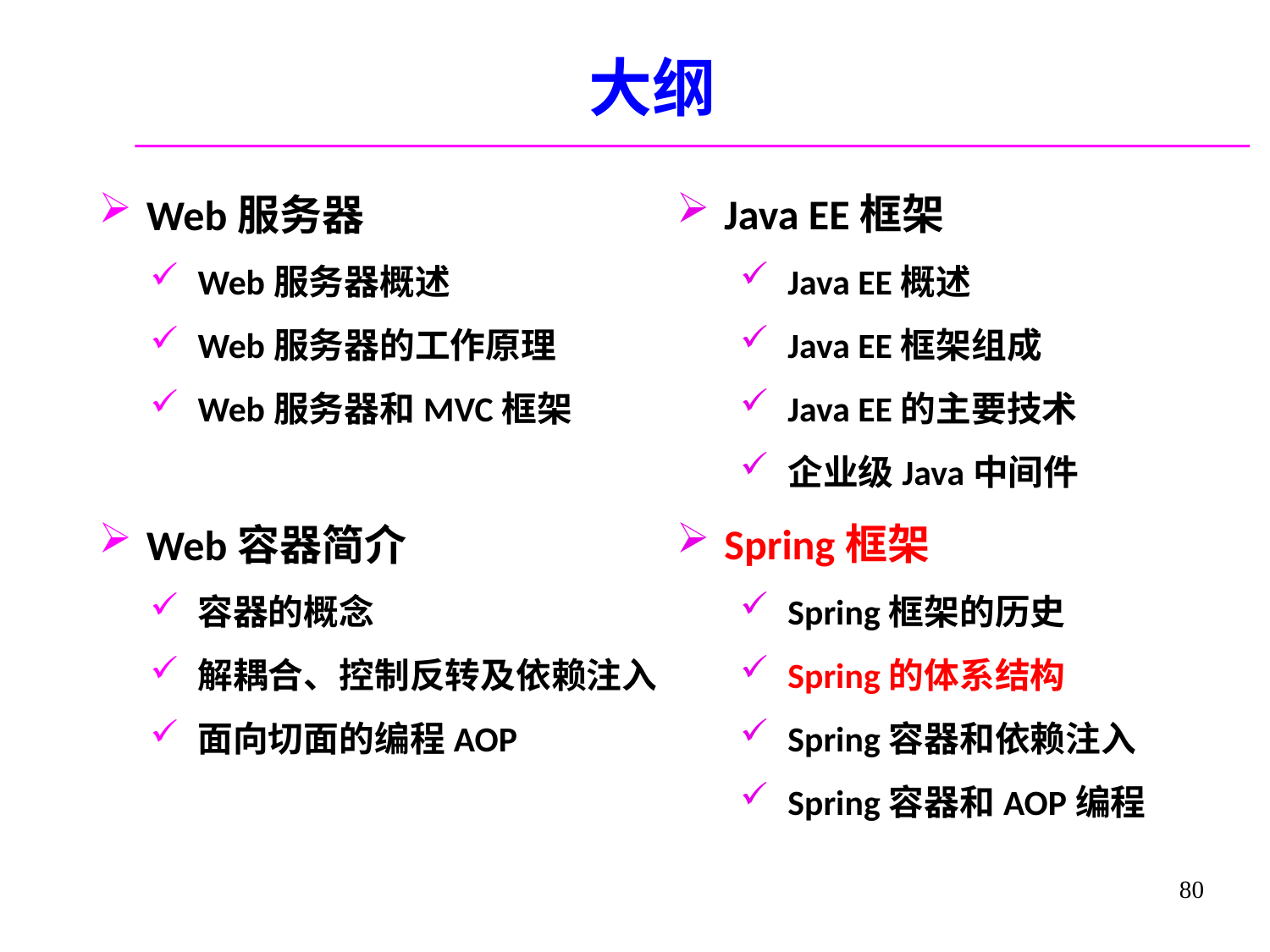

# 大纲
Web服务器
Web服务器概述
Web服务器的工作原理
Web服务器和MVC框架

Web容器简介
容器的概念
解耦合、控制反转及依赖注入
面向切面的编程AOP

Java EE框架
Java EE概述
Java EE框架组成
Java EE的主要技术
企业级Java中间件
Spring框架
Spring框架的历史
Spring的体系结构
Spring容器和依赖注入
Spring容器和AOP编程
80